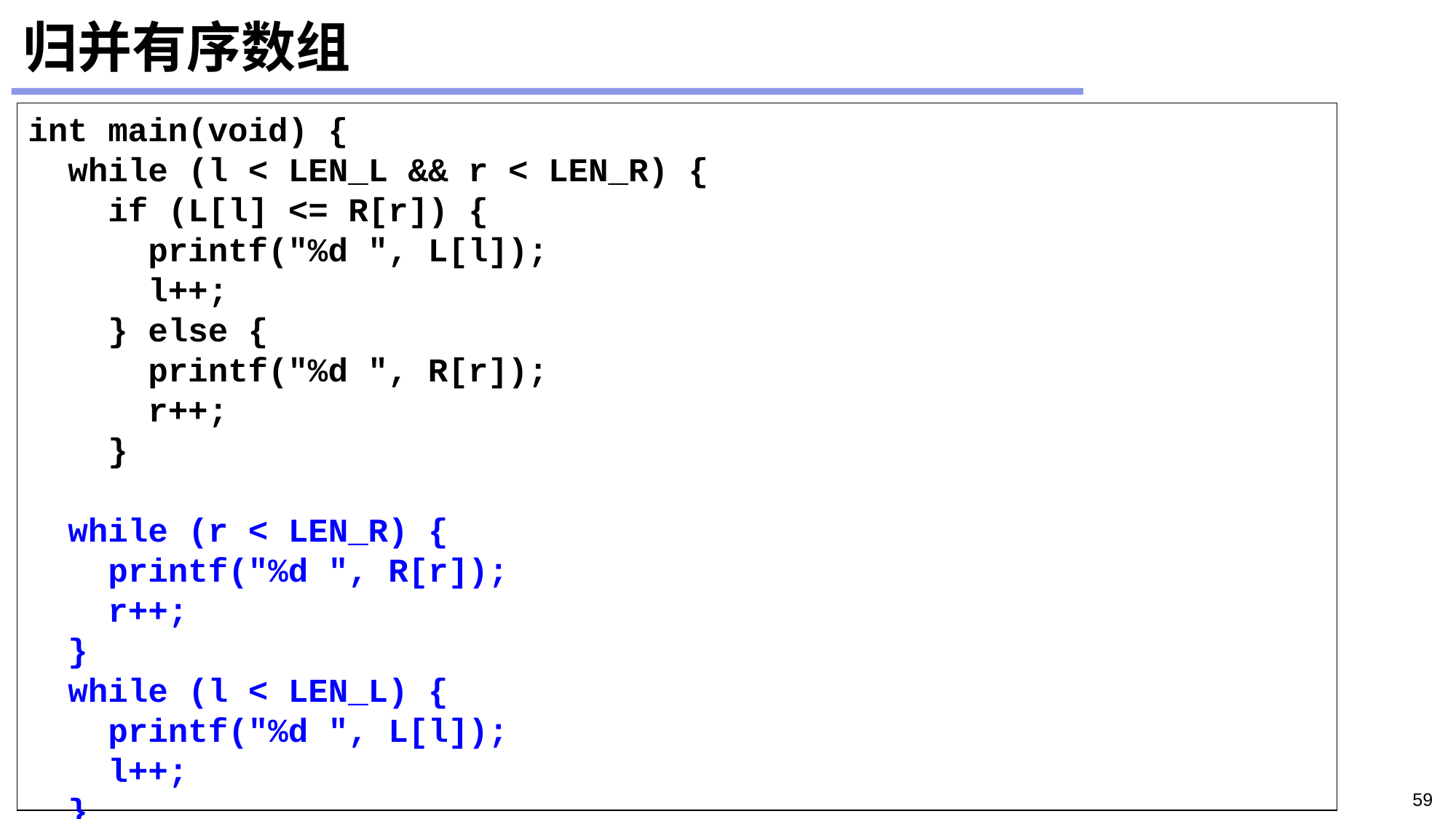

# 归并有序数组
int main(void) {
  while (l < LEN_L && r < LEN_R) {
    if (L[l] <= R[r]) {
      printf("%d ", L[l]);
      l++;
    } else {
      printf("%d ", R[r]);
      r++;
    }

  while (r < LEN_R) {
    printf("%d ", R[r]);
    r++;
  }
  while (l < LEN_L) {
    printf("%d ", L[l]);
    l++;
  }

  return 0;
}
59